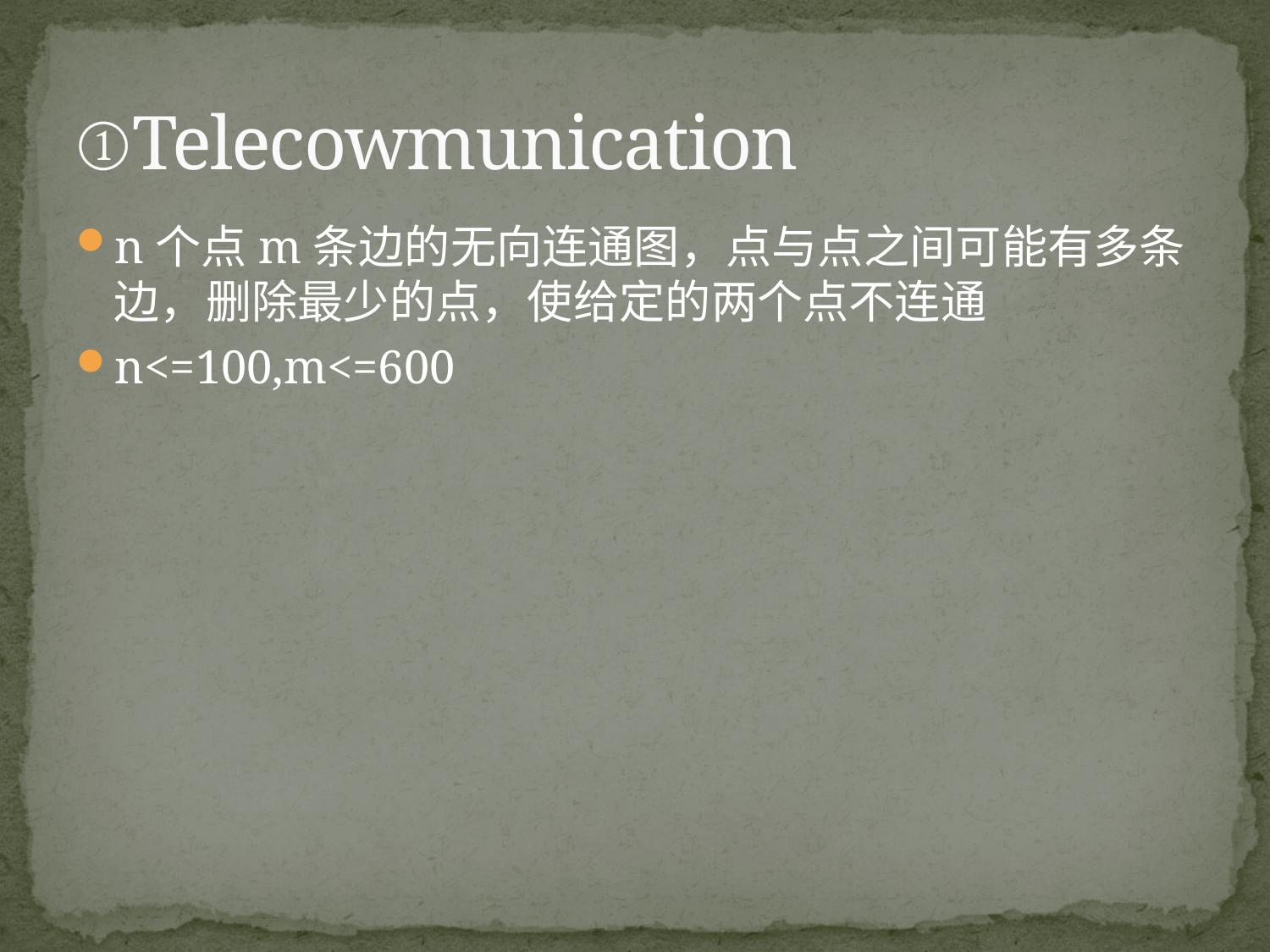

# ①Telecowmunication
n个点m条边的无向连通图，点与点之间可能有多条边，删除最少的点，使给定的两个点不连通
n<=100,m<=600